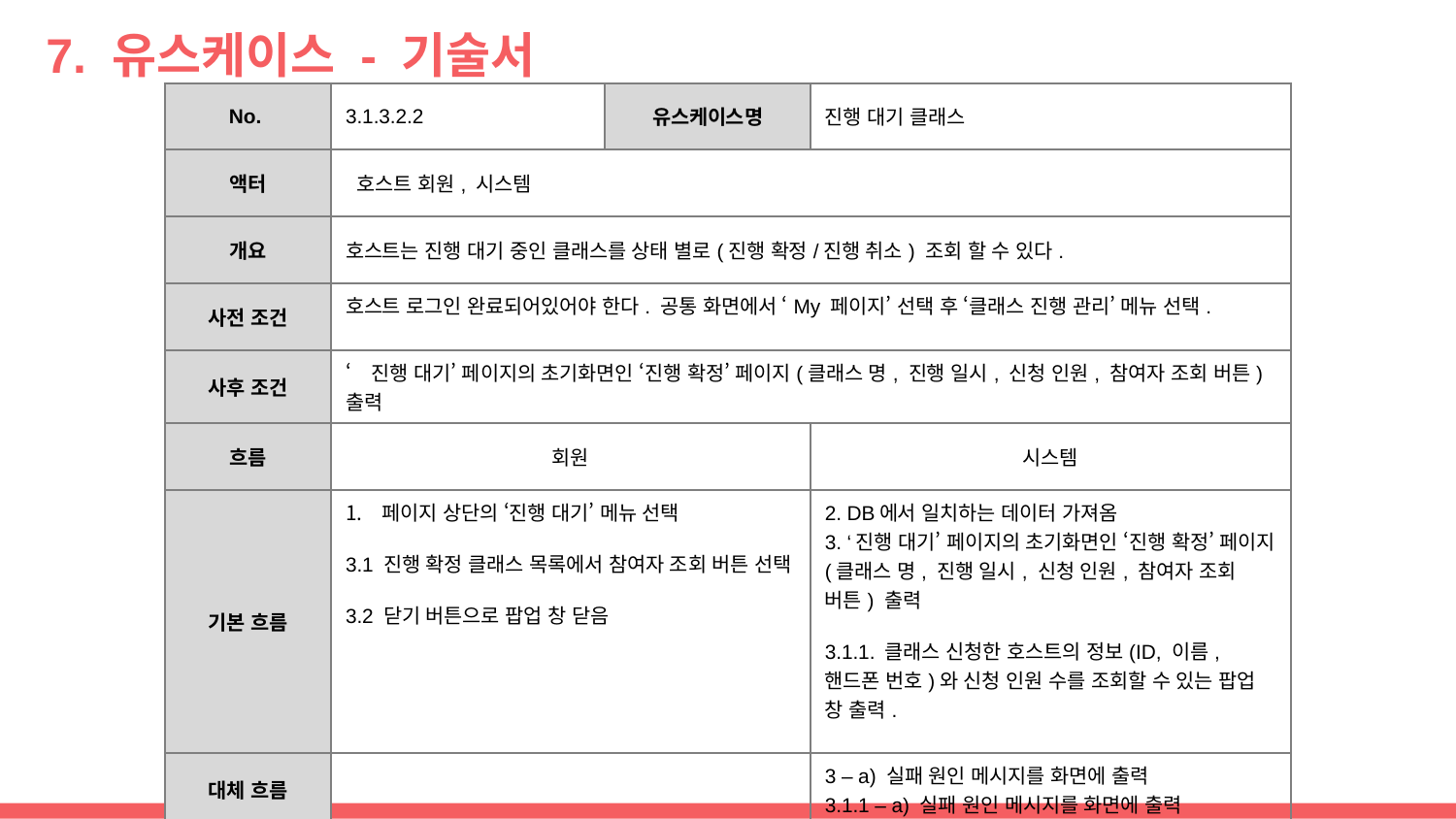

# 7. 유스케이스 - 기술서
| No. | 3.1.3.2.2 | 유스케이스명 | 진행 대기 클래스 |
| --- | --- | --- | --- |
| 액터 | 호스트 회원, 시스템 |  |  |
| 개요 | 호스트는 진행 대기 중인 클래스를 상태 별로(진행 확정/진행 취소) 조회 할 수 있다. |  |  |
| 사전 조건 | 호스트 로그인 완료되어있어야 한다. 공통 화면에서 ‘My 페이지’ 선택 후 ‘클래스 진행 관리’ 메뉴 선택. |  |  |
| 사후 조건 | ‘진행 대기’ 페이지의 초기화면인 ‘진행 확정’ 페이지(클래스 명, 진행 일시, 신청 인원, 참여자 조회 버튼) 출력 |  |  |
| 흐름 | 회원 |  | 시스템 |
| 기본 흐름 | 페이지 상단의 ‘진행 대기’ 메뉴 선택 3.1 진행 확정 클래스 목록에서 참여자 조회 버튼 선택 3.2 닫기 버튼으로 팝업 창 닫음 |  | 2. DB에서 일치하는 데이터 가져옴 3. ‘진행 대기’ 페이지의 초기화면인 ‘진행 확정’ 페이지(클래스 명, 진행 일시, 신청 인원, 참여자 조회 버튼) 출력 3.1.1. 클래스 신청한 호스트의 정보(ID, 이름, 핸드폰 번호)와 신청 인원 수를 조회할 수 있는 팝업 창 출력. |
| 대체 흐름 |  |  | 3 – a) 실패 원인 메시지를 화면에 출력 3.1.1 – a) 실패 원인 메시지를 화면에 출력 |